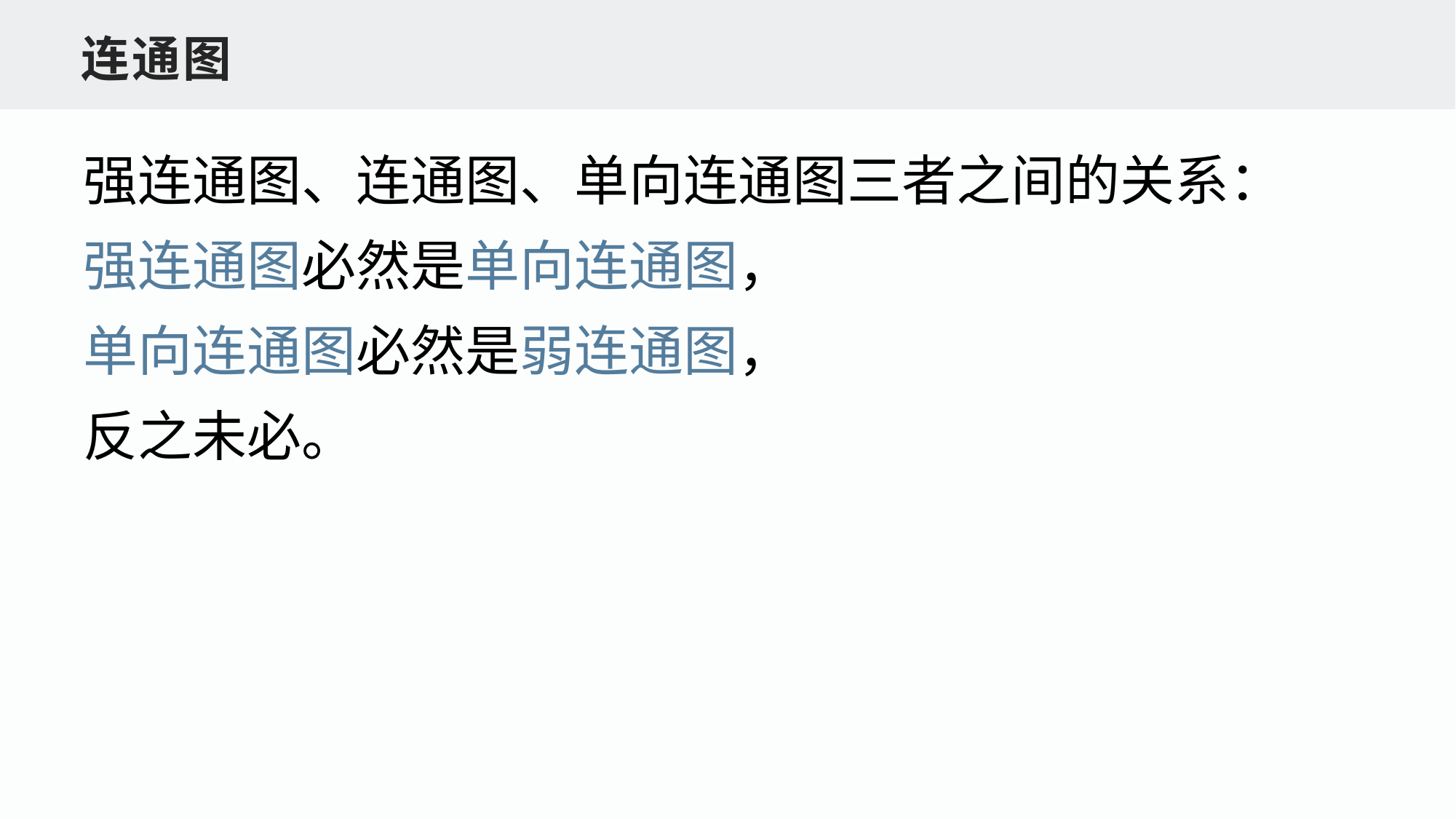

连通图
强连通图、连通图、单向连通图三者之间的关系：
强连通图必然是单向连通图，
单向连通图必然是弱连通图，
反之未必。
14